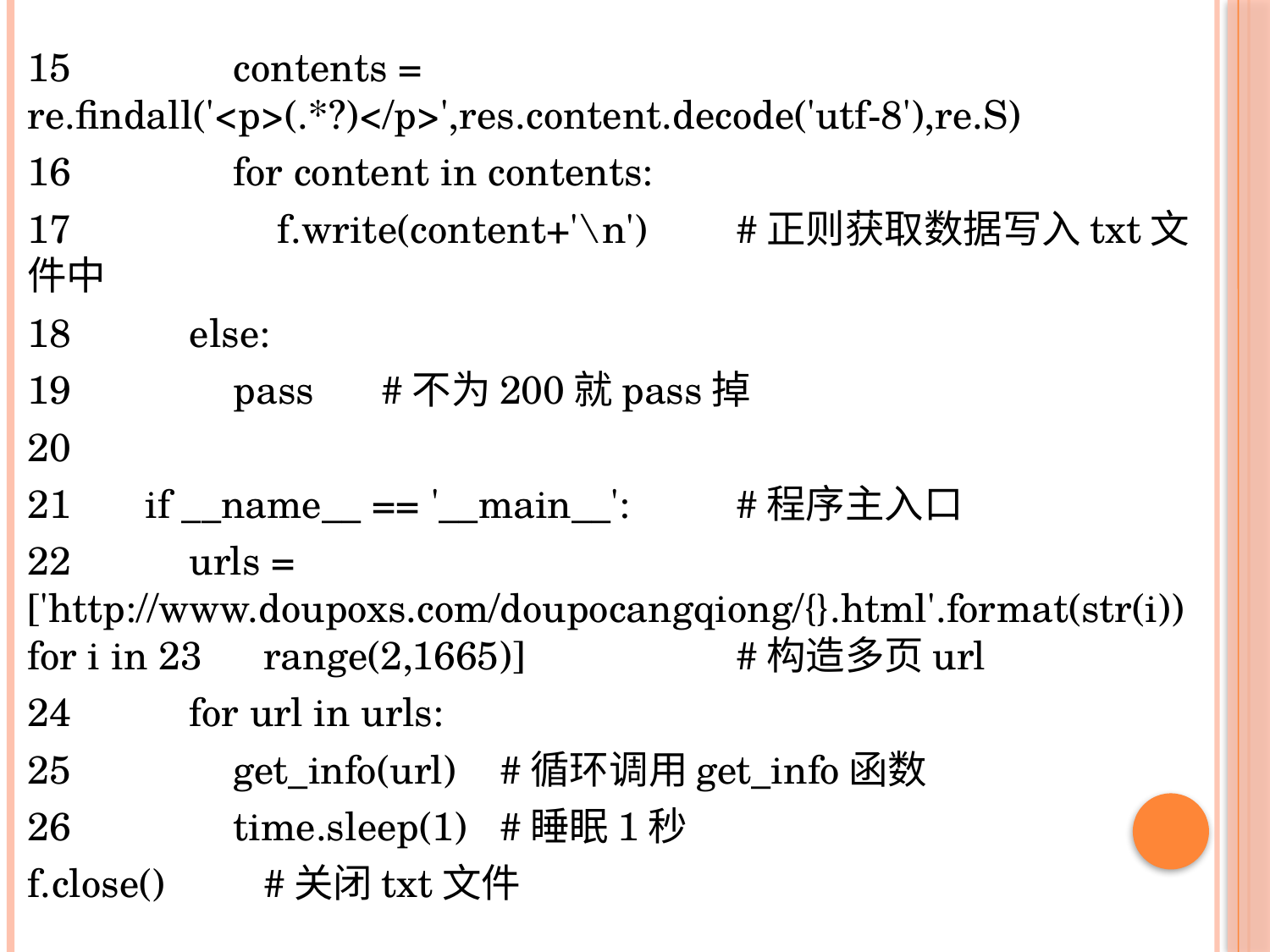

15	        contents = re.findall('<p>(.*?)</p>',res.content.decode('utf-8'),re.S)
16	        for content in contents:
17	            f.write(content+'\n')				#正则获取数据写入txt文件中
18	    else:
19	        pass								#不为200就pass掉
20
21	if __name__ == '__main__':					#程序主入口
22	    urls = ['http://www.doupoxs.com/doupocangqiong/{}.html'.format(str(i)) for i in 23	range(2,1665)]								#构造多页url
24	    for url in urls:
25	        get_info(url)						#循环调用get_info函数
26	        time.sleep(1)						#睡眠1秒
f.close()									#关闭txt文件